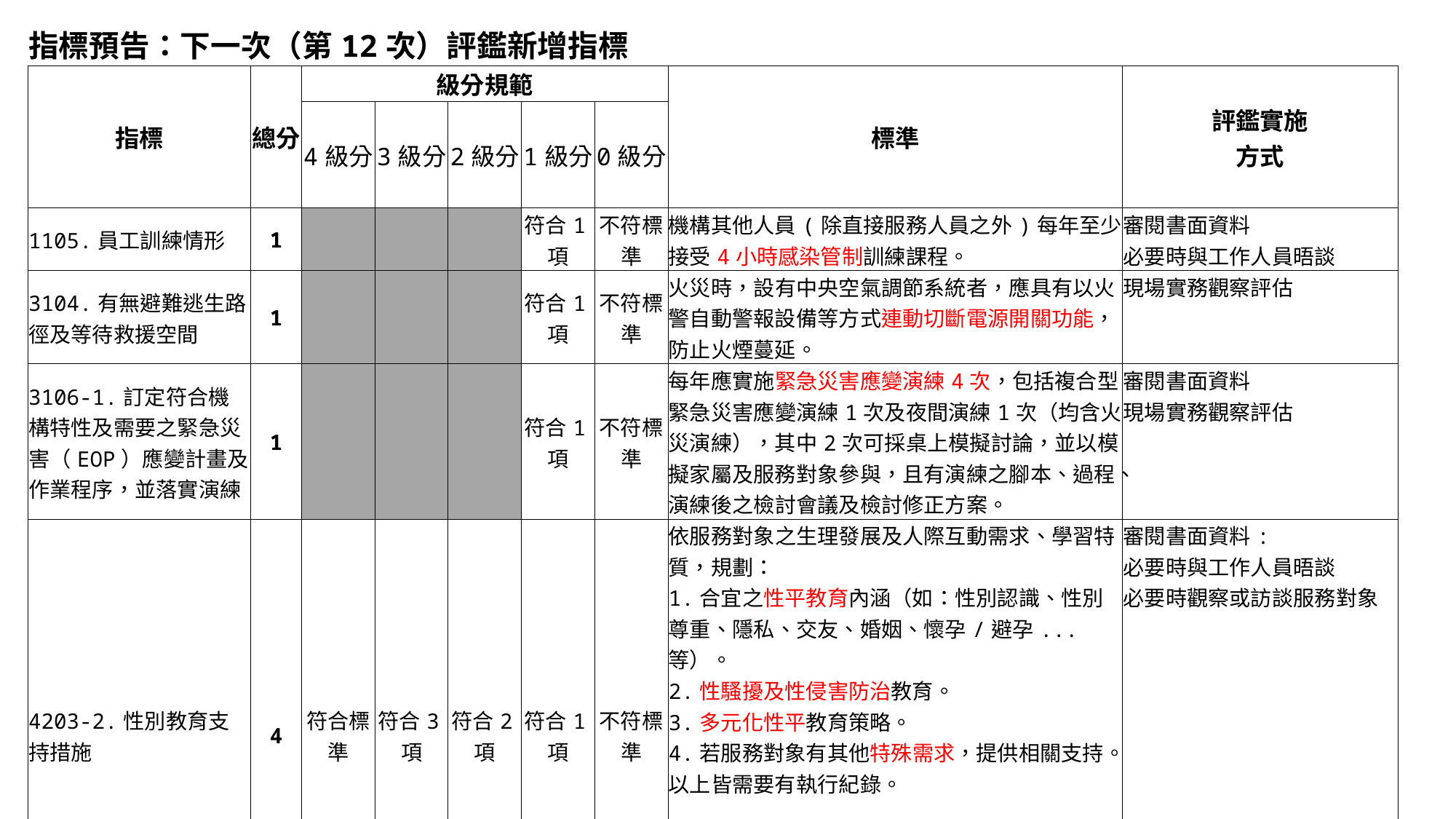

| 指標預告：下一次（第12次）評鑑新增指標 |  |  |  |  |  |  |  |  |
| --- | --- | --- | --- | --- | --- | --- | --- | --- |
| 指標 | 總分 | 級分規範 |  |  |  |  | 標準 | 評鑑實施 方式 |
|  |  | 4級分 | 3級分 | 2級分 | 1級分 | 0級分 |  |  |
| 1105.員工訓練情形 | 1 |  |  |  | 符合1項 | 不符標準 | 機構其他人員(除直接服務人員之外)每年至少接受4小時感染管制訓練課程。 | 審閱書面資料 必要時與工作人員晤談 |
| 3104.有無避難逃生路徑及等待救援空間 | 1 |  |  |  | 符合1項 | 不符標準 | 火災時，設有中央空氣調節系統者，應具有以火警自動警報設備等方式連動切斷電源開關功能，防止火煙蔓延。 | 現場實務觀察評估 |
| 3106-1.訂定符合機構特性及需要之緊急災害（EOP）應變計畫及作業程序，並落實演練 | 1 |  |  |  | 符合1項 | 不符標準 | 每年應實施緊急災害應變演練4次，包括複合型緊急災害應變演練1次及夜間演練1次（均含火災演練），其中2次可採桌上模擬討論，並以模擬家屬及服務對象參與，且有演練之腳本、過程、演練後之檢討會議及檢討修正方案。 | 審閱書面資料 現場實務觀察評估 |
| 4203-2.性別教育支持措施 | 4 | 符合標準 | 符合3項 | 符合2項 | 符合1項 | 不符標準 | 依服務對象之生理發展及人際互動需求、學習特質，規劃： 1.合宜之性平教育內涵（如：性別認識、性別尊重、隱私、交友、婚姻、懷孕/避孕...等）。 2.性騷擾及性侵害防治教育。 3.多元化性平教育策略。 4.若服務對象有其他特殊需求，提供相關支持。 以上皆需要有執行紀錄。 註1：學習特質，如：認知能力、溝通方式、興趣、學習偏好…等。 註2：多元化性平教育策略，包含不同教學方式、情境…等。 | 審閱書面資料: 必要時與工作人員晤談 必要時觀察或訪談服務對象 |
#